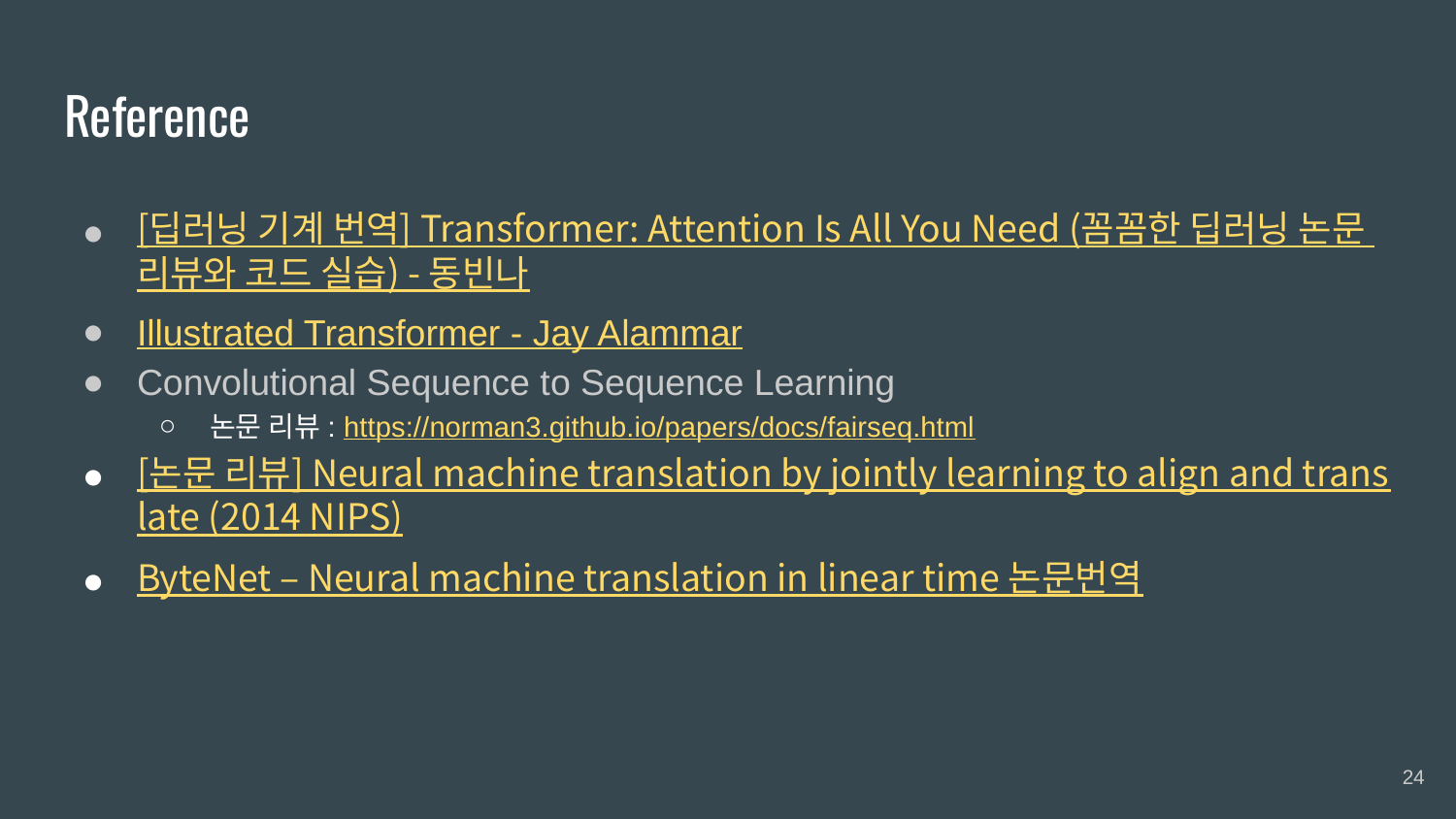

# Reference
[딥러닝 기계 번역] Transformer: Attention Is All You Need (꼼꼼한 딥러닝 논문 리뷰와 코드 실습) - 동빈나
Illustrated Transformer - Jay Alammar
Convolutional Sequence to Sequence Learning
논문 리뷰: https://norman3.github.io/papers/docs/fairseq.html
[논문 리뷰] Neural machine translation by jointly learning to align and translate (2014 NIPS)
ByteNet – Neural machine translation in linear time 논문번역
24